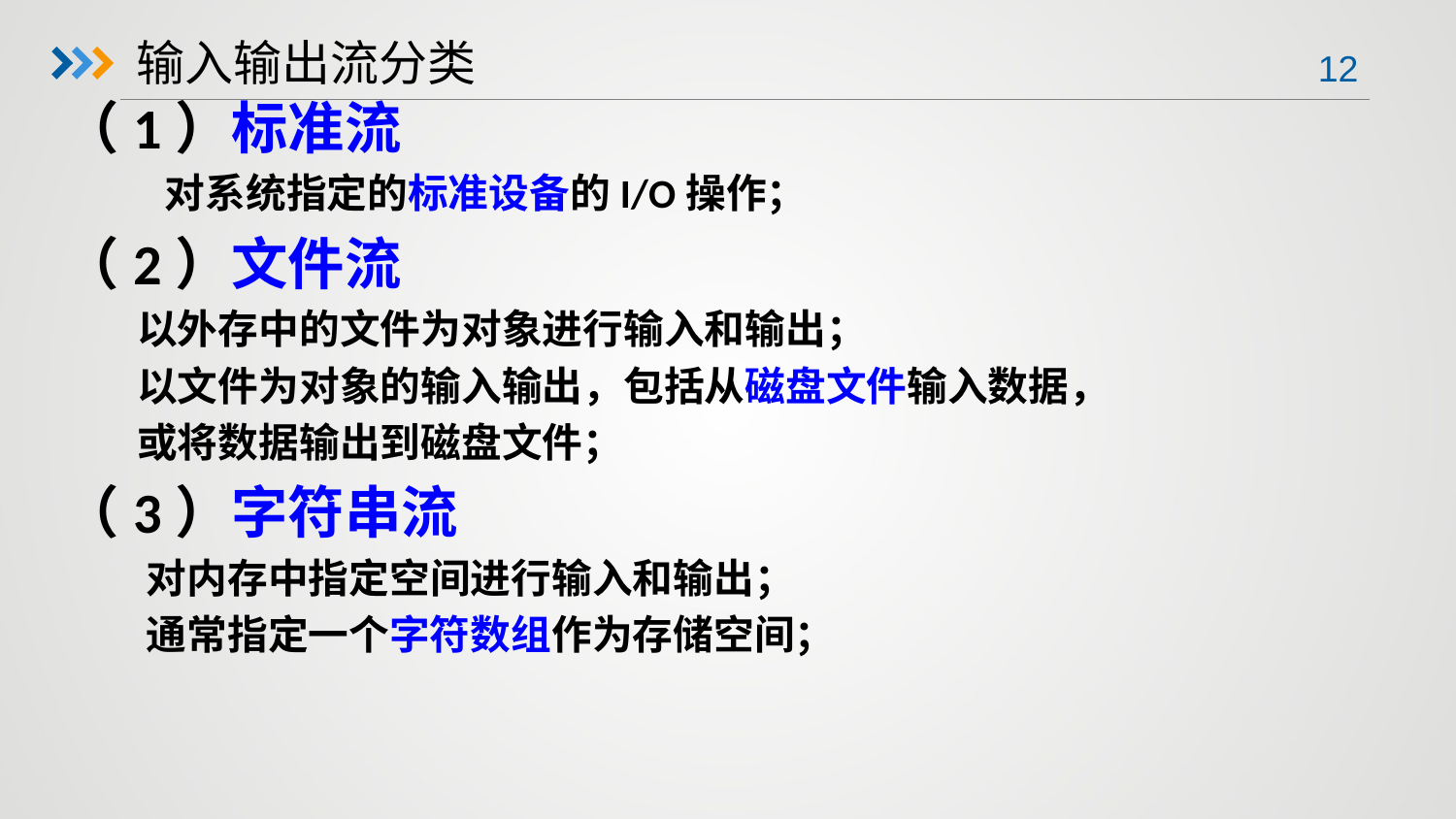

输入输出流分类
（1）标准流
          对系统指定的标准设备的I/O操作；
（2）文件流
       以外存中的文件为对象进行输入和输出；
       以文件为对象的输入输出，包括从磁盘文件输入数据，
       或将数据输出到磁盘文件；
（3）字符串流
        对内存中指定空间进行输入和输出；
        通常指定一个字符数组作为存储空间；